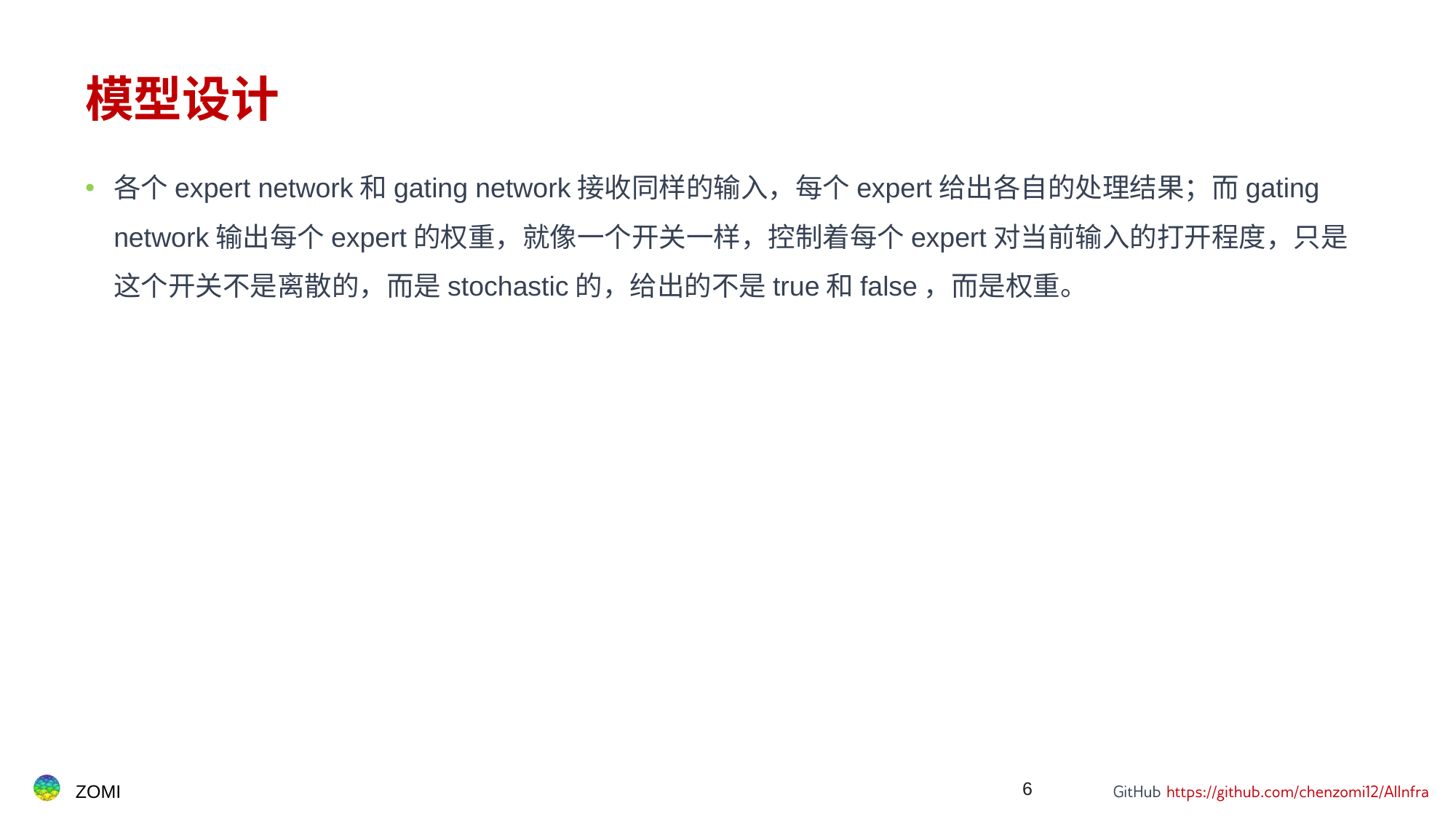

# 模型设计
各个expert network和gating network接收同样的输入，每个expert给出各自的处理结果；而gating network输出每个expert的权重，就像一个开关一样，控制着每个expert对当前输入的打开程度，只是这个开关不是离散的，而是stochastic的，给出的不是true和false，而是权重。